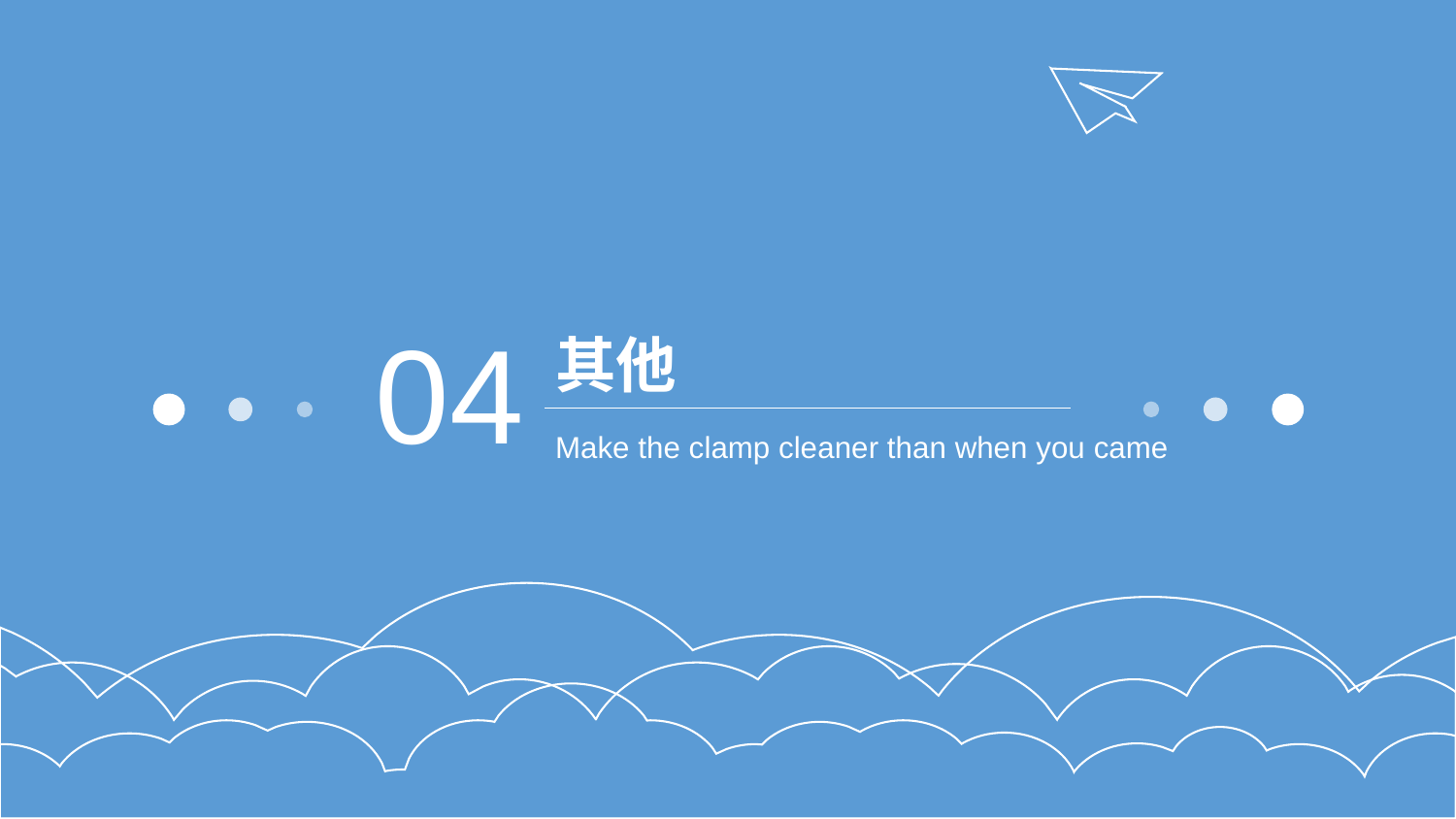

04
其他
Make the clamp cleaner than when you came